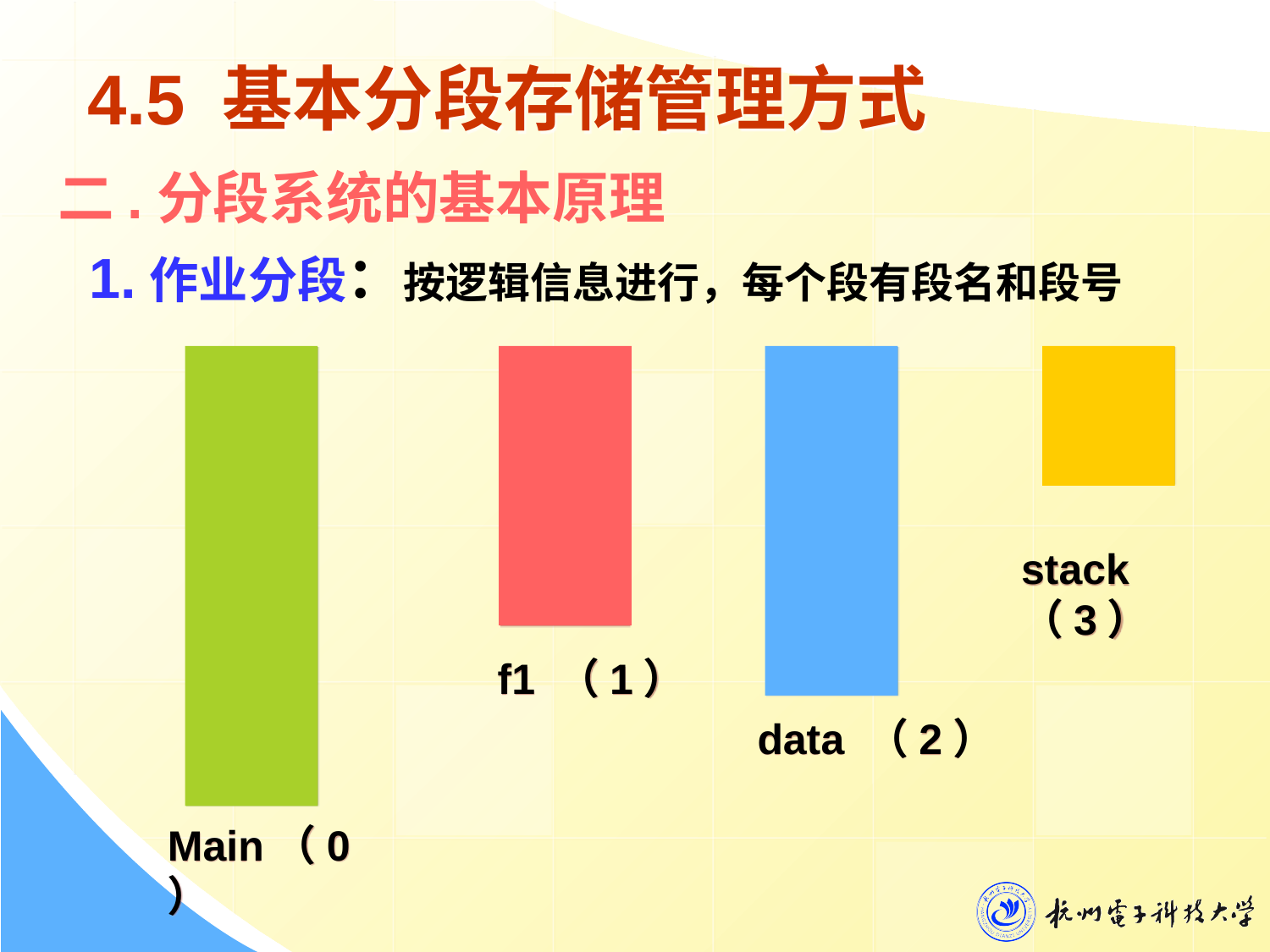

# 4.5 基本分段存储管理方式
二.分段系统的基本原理
  1.作业分段：按逻辑信息进行，每个段有段名和段号

stack （3）
f1 （1）
data （2）
Main（0）